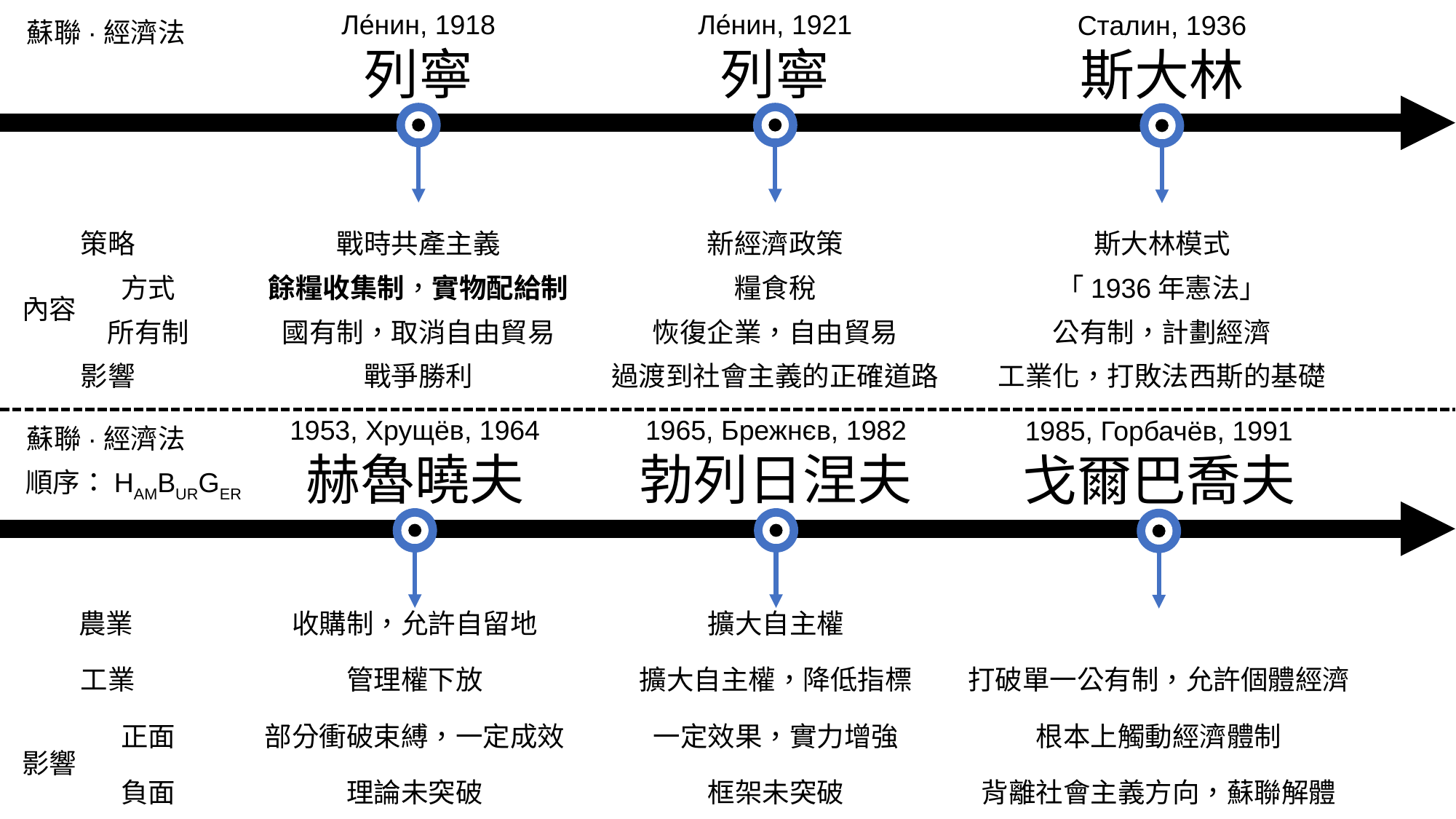

Ле́нин, 1918
列寧

Ле́нин, 1921
列寧

Сталин, 1936
斯大林

蘇聯·經濟法
策略
戰時共產主義
新經濟政策
斯大林模式
方式
餘糧收集制，實物配給制
糧食稅
「1936年憲法」
內容
所有制
國有制，取消自由貿易
恢復企業，自由貿易
公有制，計劃經濟
影響
戰爭勝利
過渡到社會主義的正確道路
工業化，打敗法西斯的基礎
1953, Хрущёв, 1964
赫魯曉夫

1965, Брежнєв, 1982
勃列日涅夫

1985, Горбачёв, 1991
戈爾巴喬夫

蘇聯·經濟法
順序：HAMBURGER
農業
收購制，允許自留地
擴大自主權
工業
管理權下放
擴大自主權，降低指標
打破單一公有制，允許個體經濟
正面
部分衝破束縛，一定成效
一定效果，實力增強
根本上觸動經濟體制
影響
負面
理論未突破
框架未突破
背離社會主義方向，蘇聯解體